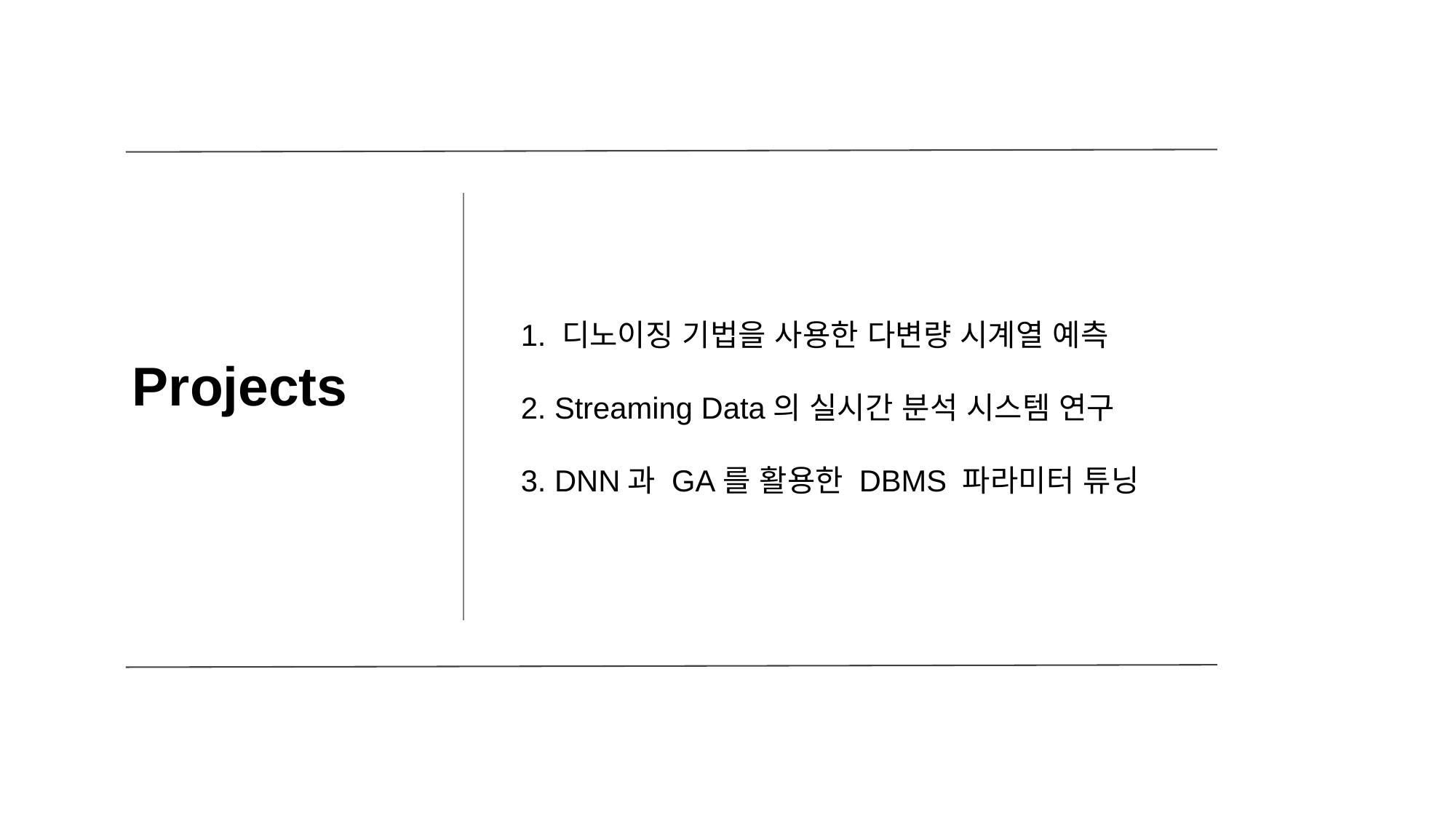

1. 디노이징 기법을 사용한 다변량 시계열 예측
2. Streaming Data의 실시간 분석 시스템 연구
3. DNN과 GA를 활용한 DBMS 파라미터 튜닝
Projects